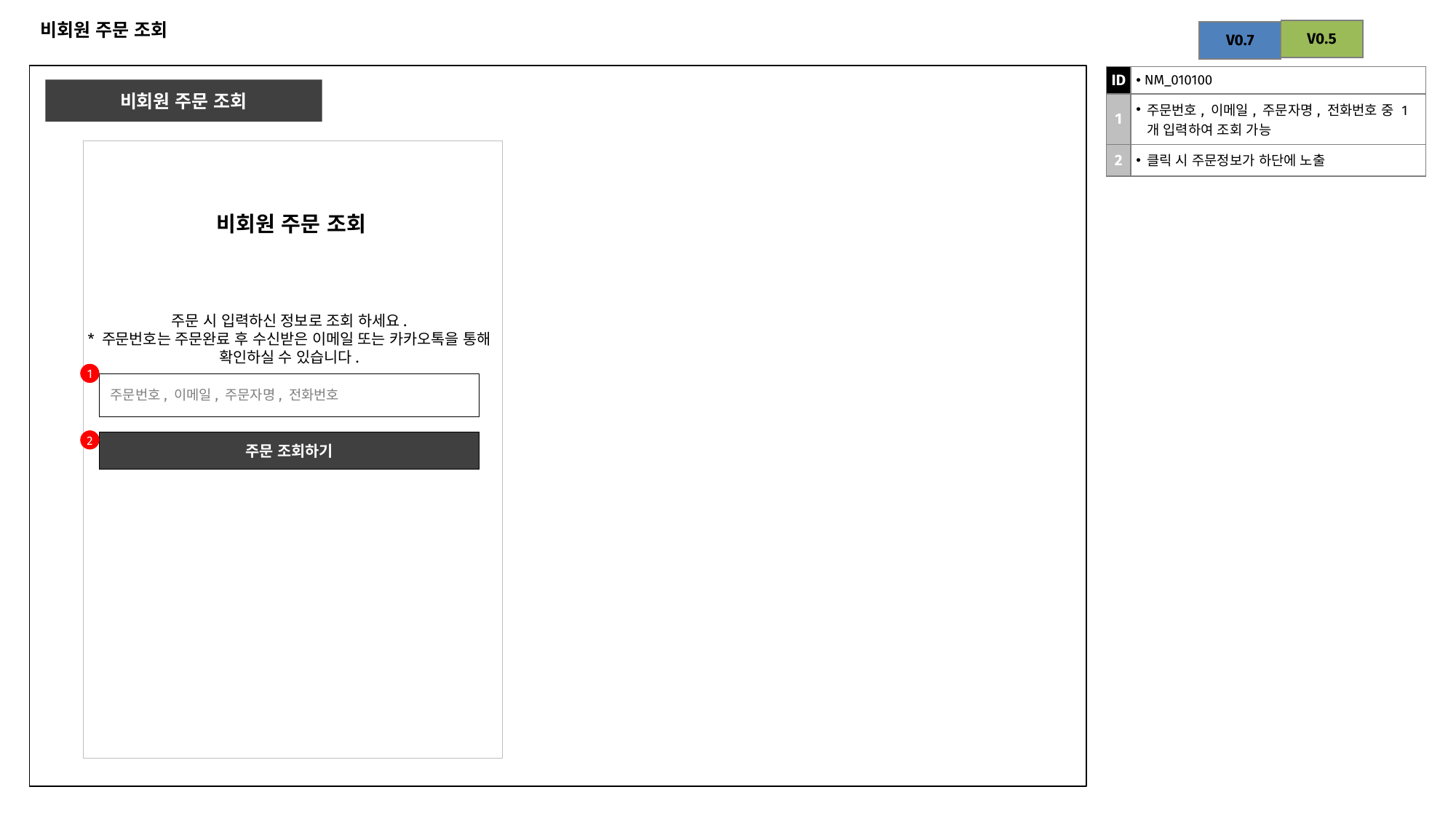

# 비회원 주문 조회
| V0.5 |
| --- |
| V0.7 |
| --- |

| ID | NM\_010100 |
| --- | --- |
| 1 | 주문번호, 이메일, 주문자명, 전화번호 중 1개 입력하여 조회 가능 |
| 2 | 클릭 시 주문정보가 하단에 노출 |
비회원 주문 조회

비회원 주문 조회
주문 시 입력하신 정보로 조회 하세요.
* 주문번호는 주문완료 후 수신받은 이메일 또는 카카오톡을 통해 확인하실 수 있습니다.
1
 주문번호, 이메일, 주문자명, 전화번호
2
주문 조회하기